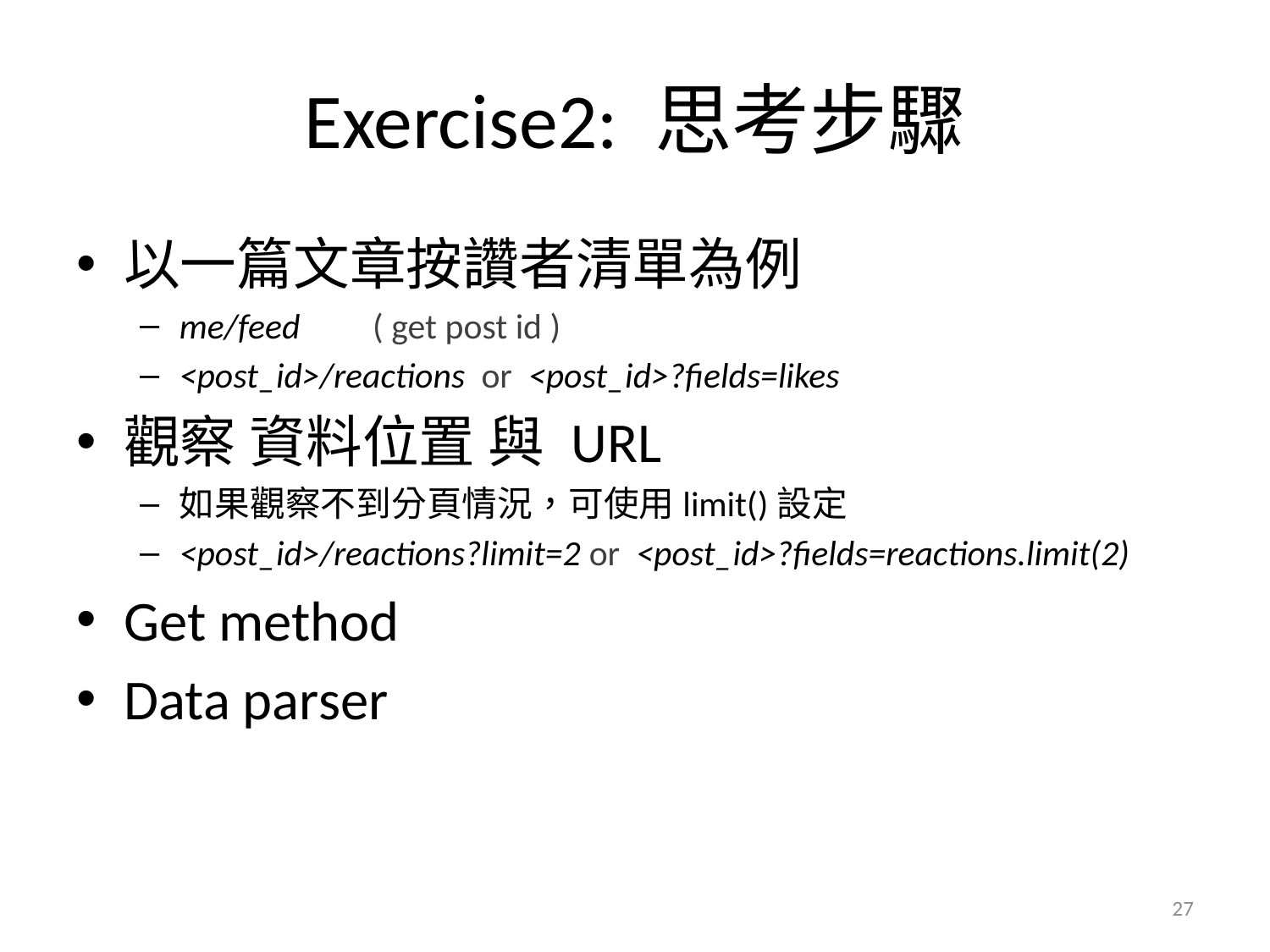

# Exercise2: 思考步驟
以一篇文章按讚者清單為例
me/feed         ( get post id )
<post_id>/reactions  or  <post_id>?fields=likes
觀察 資料位置 與 URL
如果觀察不到分頁情況，可使用limit()設定
<post_id>/reactions?limit=2 or  <post_id>?fields=reactions.limit(2)
Get method
Data parser

27